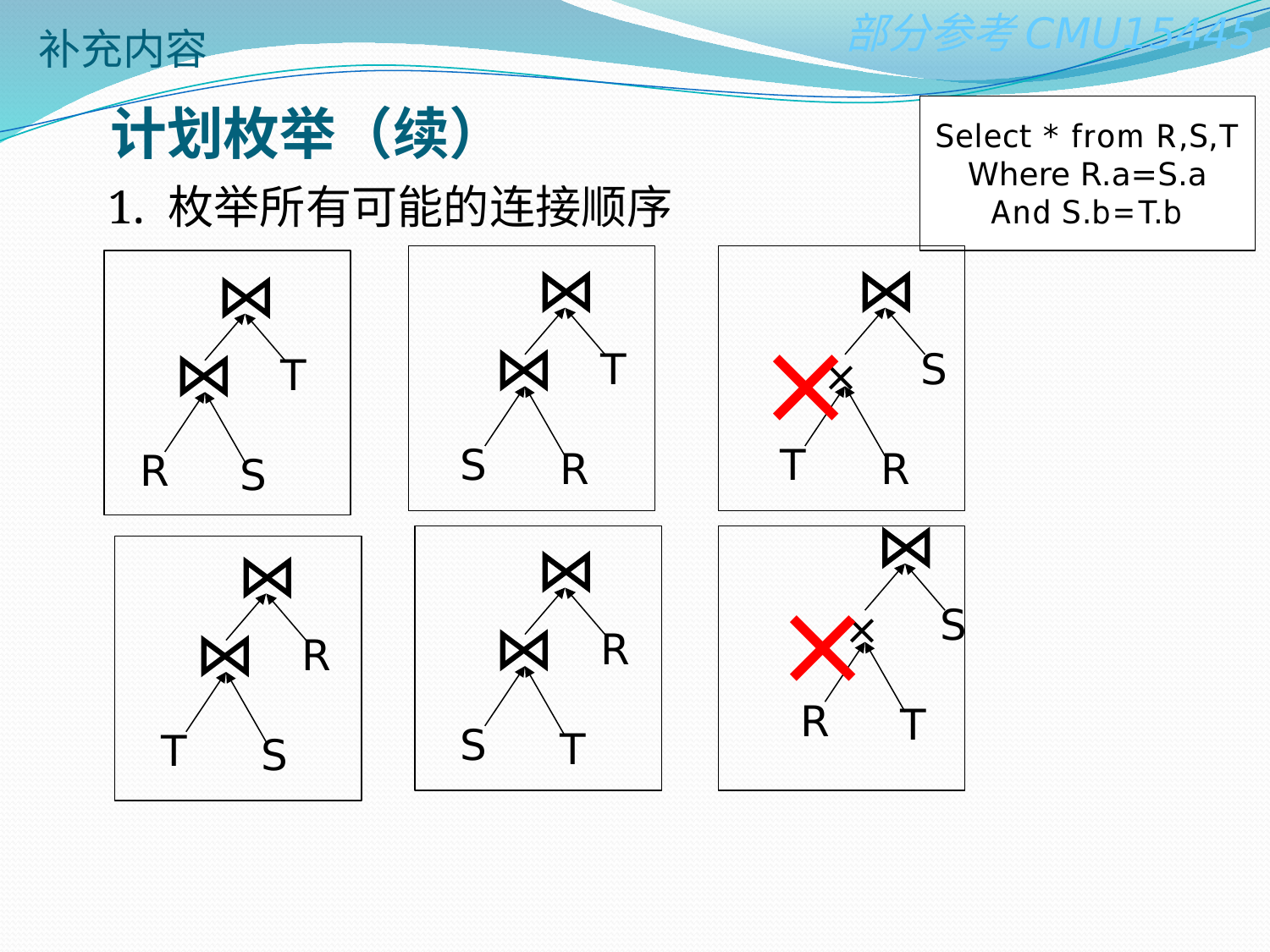

补充内容
计划枚举（续）
Select * from R,S,T
Where R.a=S.a
And S.b=T.b
1. 枚举所有可能的连接顺序

×
T
S
T
×

S
T
R
R
R
S

×
S
×
R
R

R
T
S
T
T
S